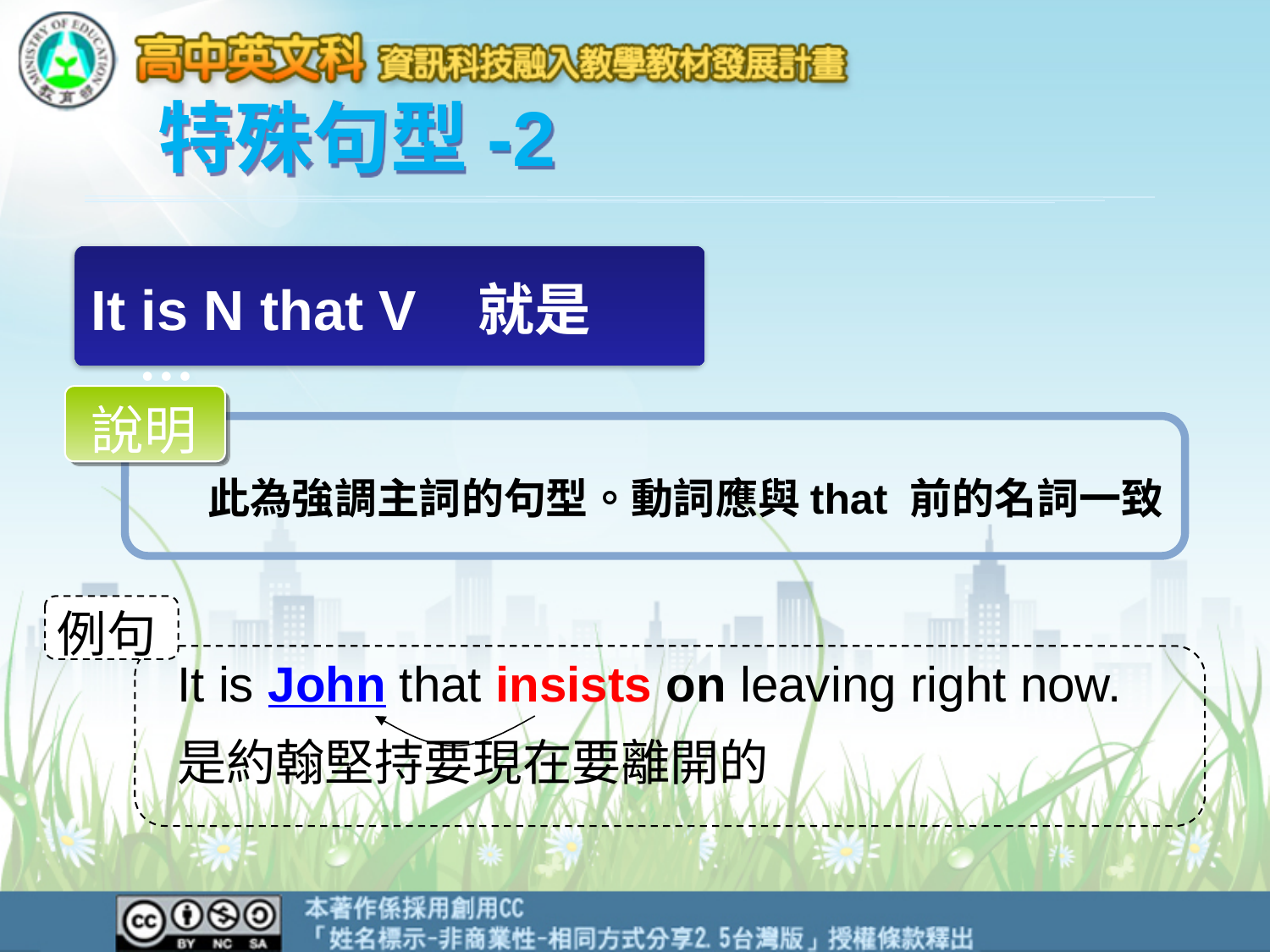

特殊句型-2

It is N that V   就是…

說明

此為強調主詞的句型。動詞應與that 前的名詞一致

例句

It is John that insists on leaving right now.
是約翰堅持要現在要離開的